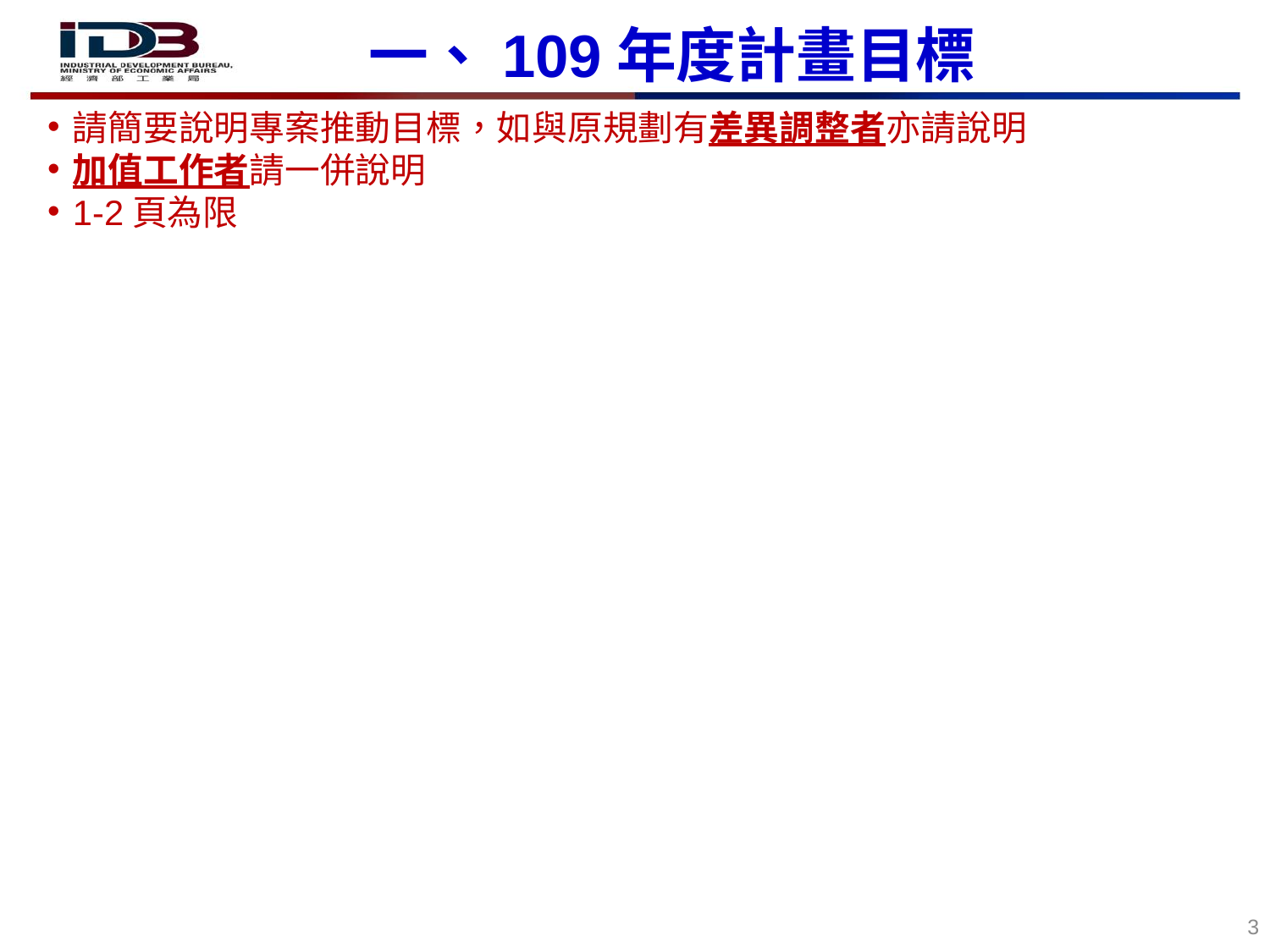

# 一、109年度計畫目標
請簡要說明專案推動目標，如與原規劃有差異調整者亦請說明
加值工作者請一併說明
1-2頁為限
3